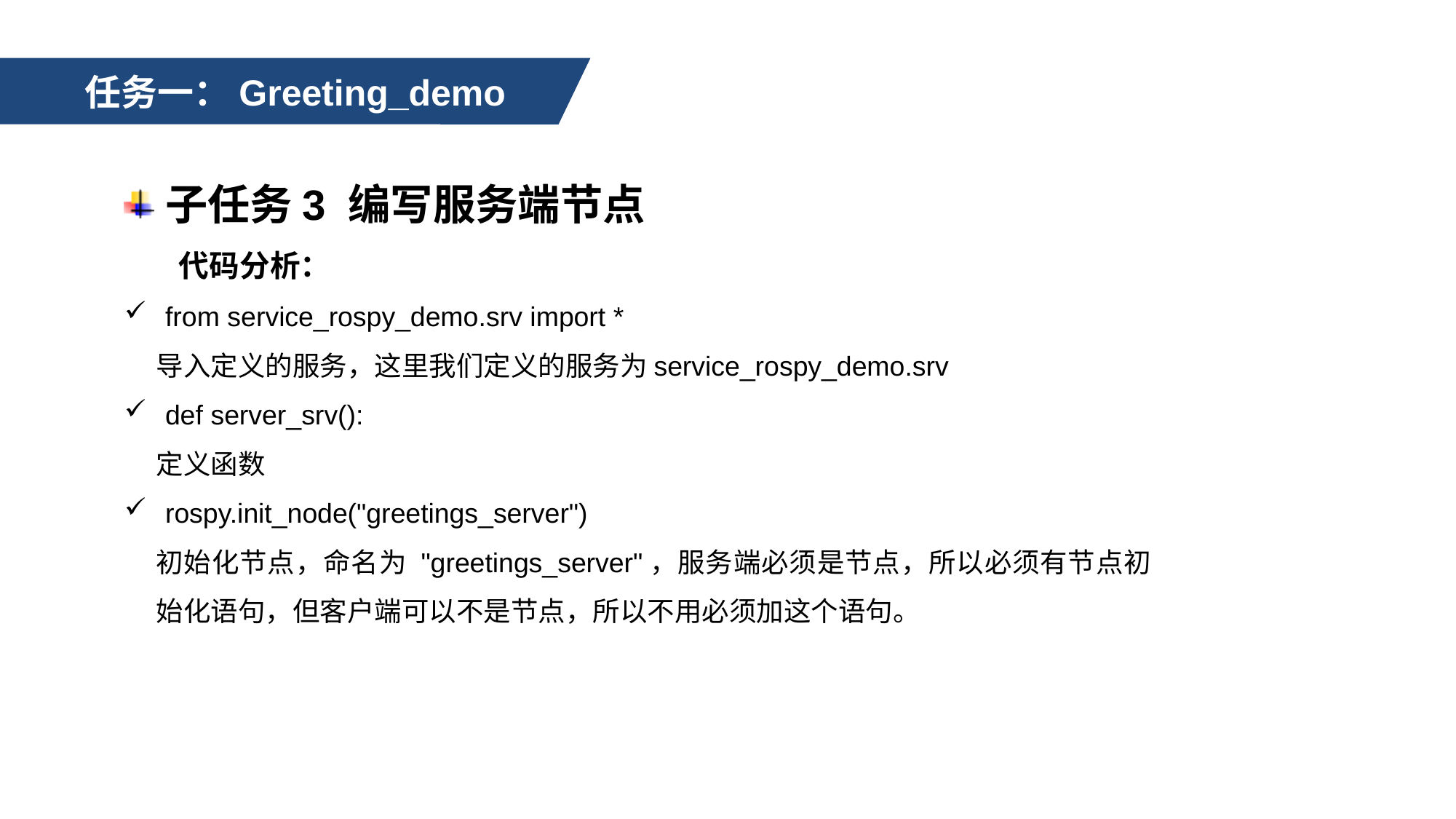

任务一：Greeting_demo
子任务3 编写服务端节点
代码分析：
from service_rospy_demo.srv import *
导入定义的服务，这里我们定义的服务为service_rospy_demo.srv
def server_srv():
定义函数
rospy.init_node("greetings_server")
初始化节点，命名为 "greetings_server"，服务端必须是节点，所以必须有节点初始化语句，但客户端可以不是节点，所以不用必须加这个语句。